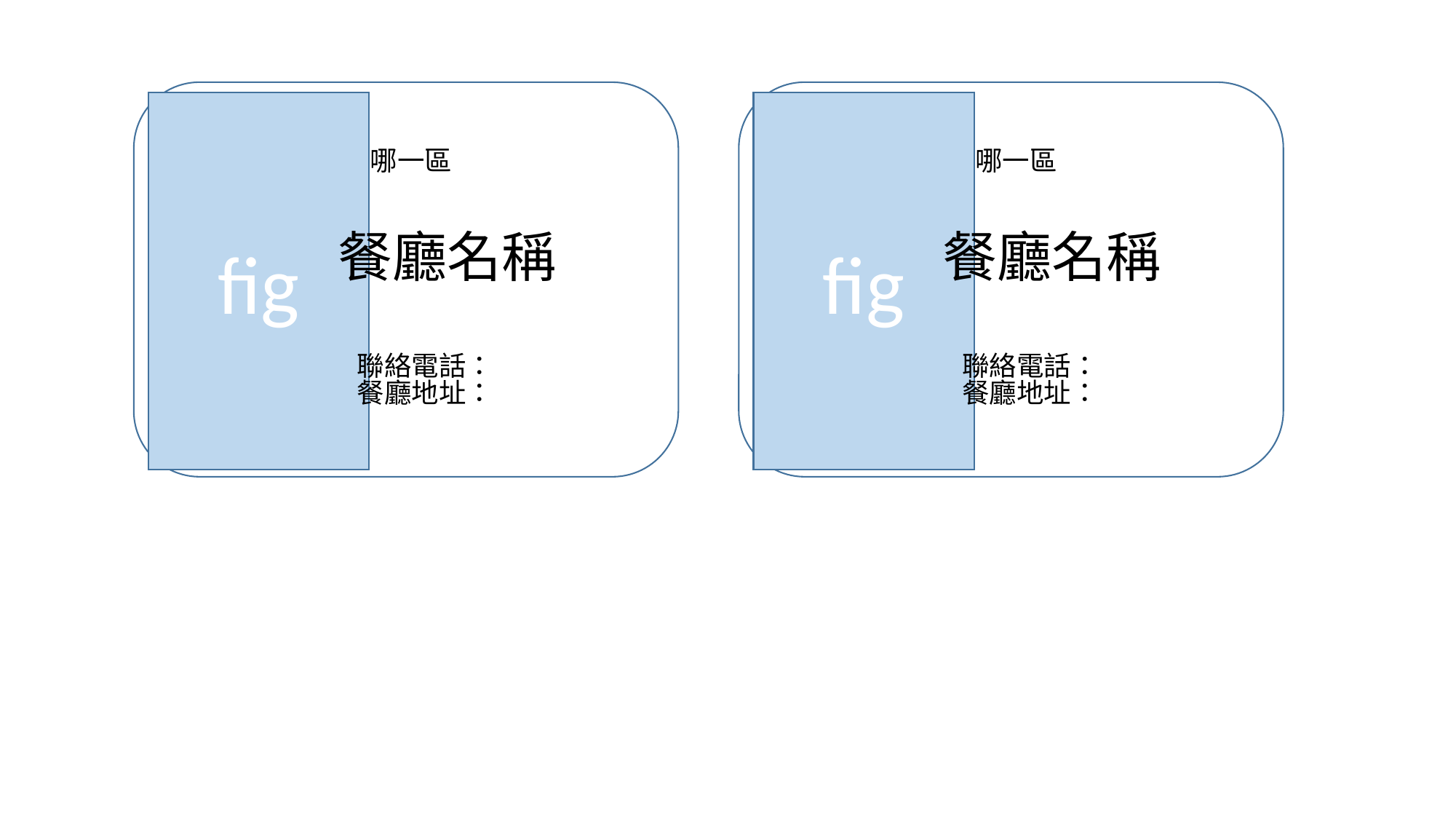

fig
哪一區
餐廳名稱
聯絡電話：
餐廳地址：

fig
哪一區
餐廳名稱
聯絡電話：
餐廳地址：